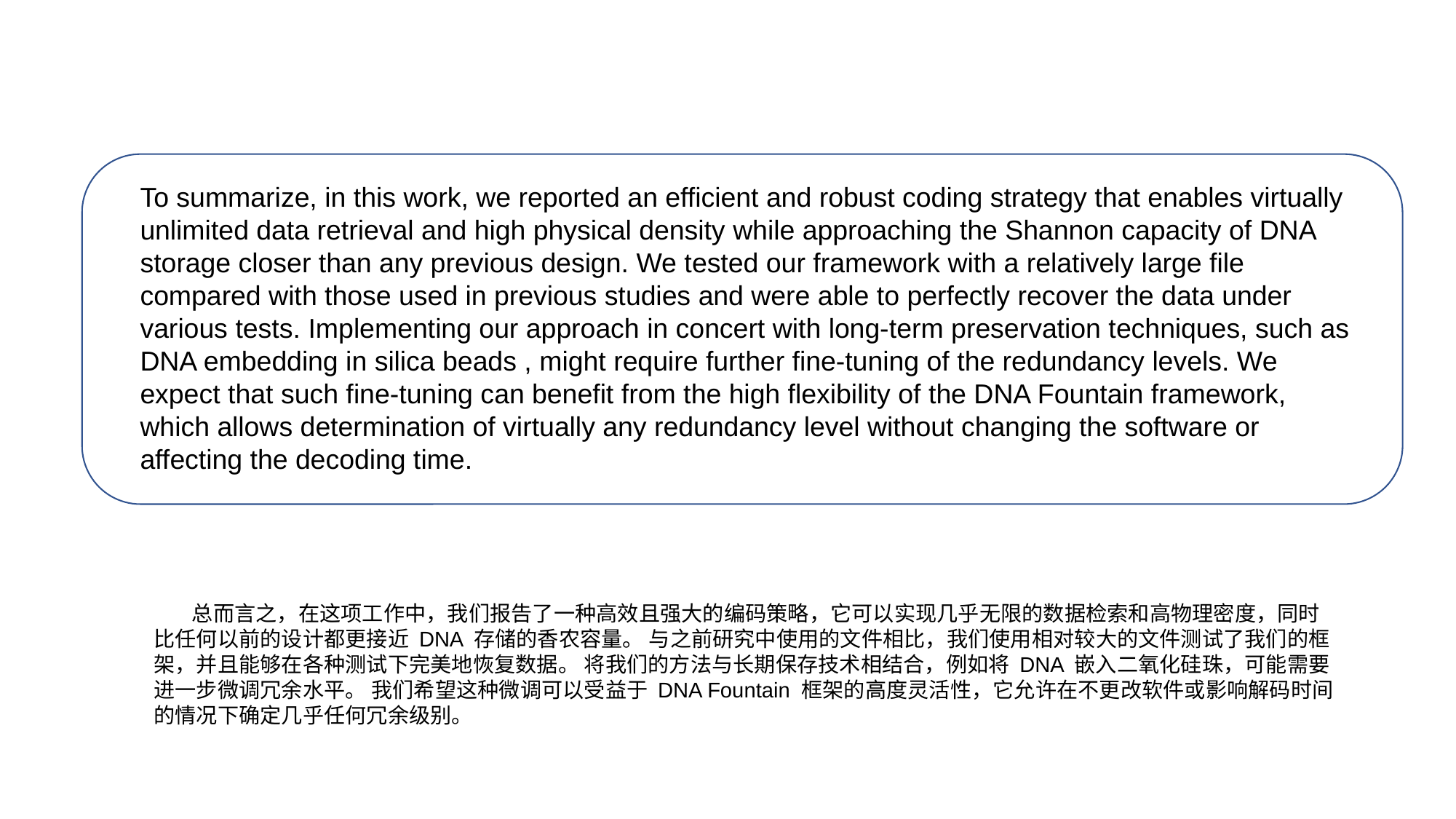

To summarize, in this work, we reported an efficient and robust coding strategy that enables virtually unlimited data retrieval and high physical density while approaching the Shannon capacity of DNA storage closer than any previous design. We tested our framework with a relatively large file compared with those used in previous studies and were able to perfectly recover the data under various tests. Implementing our approach in concert with long-term preservation techniques, such as DNA embedding in silica beads , might require further fine-tuning of the redundancy levels. We expect that such fine-tuning can benefit from the high flexibility of the DNA Fountain framework, which allows determination of virtually any redundancy level without changing the software or affecting the decoding time.
       总而言之，在这项工作中，我们报告了一种高效且强大的编码策略，它可以实现几乎无限的数据检索和高物理密度，同时比任何以前的设计都更接近 DNA 存储的香农容量。 与之前研究中使用的文件相比，我们使用相对较大的文件测试了我们的框架，并且能够在各种测试下完美地恢复数据。 将我们的方法与长期保存技术相结合，例如将 DNA 嵌入二氧化硅珠，可能需要进一步微调冗余水平。 我们希望这种微调可以受益于 DNA Fountain 框架的高度灵活性，它允许在不更改软件或影响解码时间的情况下确定几乎任何冗余级别。